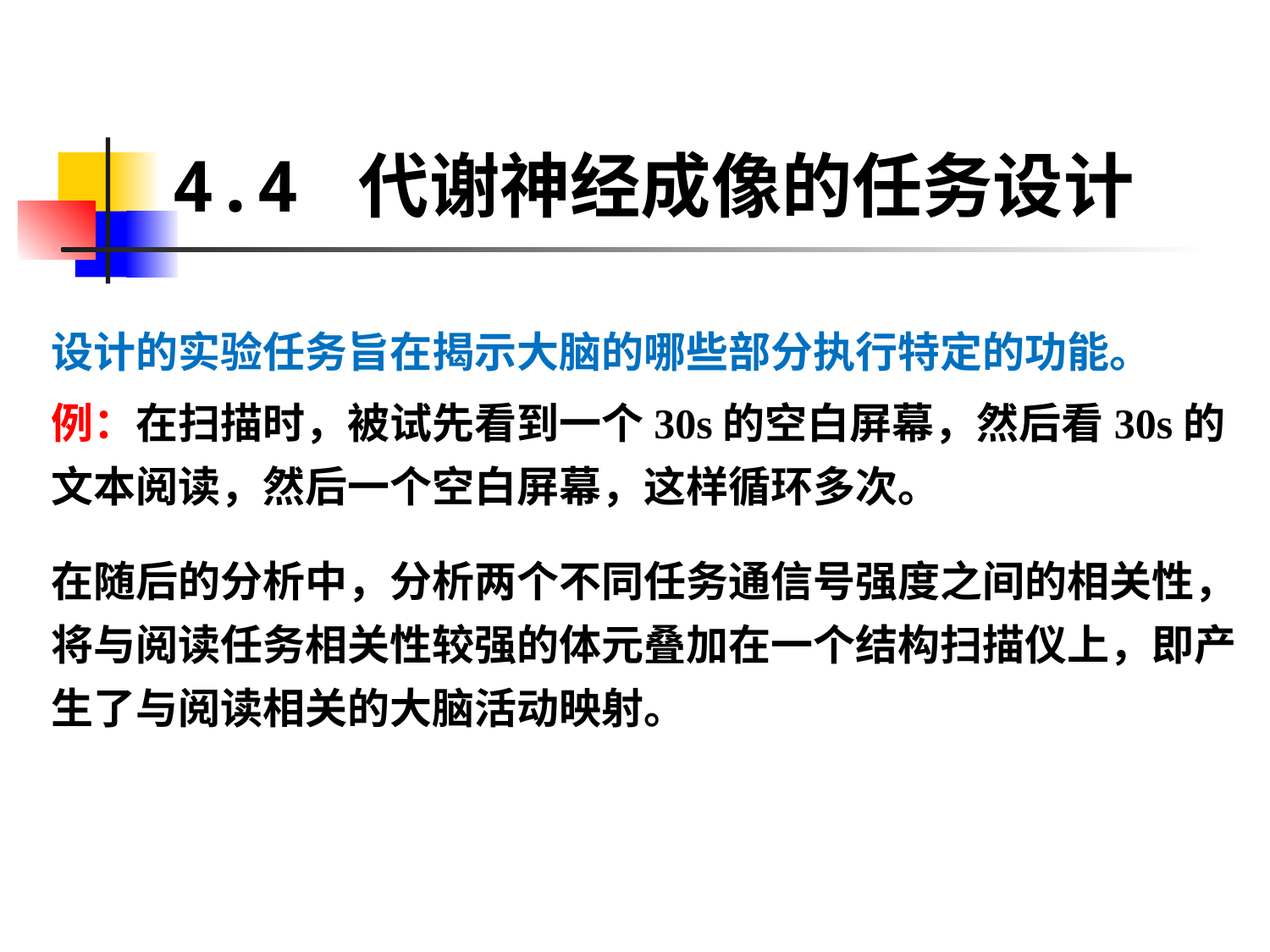

# 4.4 代谢神经成像的任务设计
设计的实验任务旨在揭示大脑的哪些部分执行特定的功能。
例：在扫描时，被试先看到一个30s的空白屏幕，然后看30s的文本阅读，然后一个空白屏幕，这样循环多次。
在随后的分析中，分析两个不同任务通信号强度之间的相关性，将与阅读任务相关性较强的体元叠加在一个结构扫描仪上，即产生了与阅读相关的大脑活动映射。